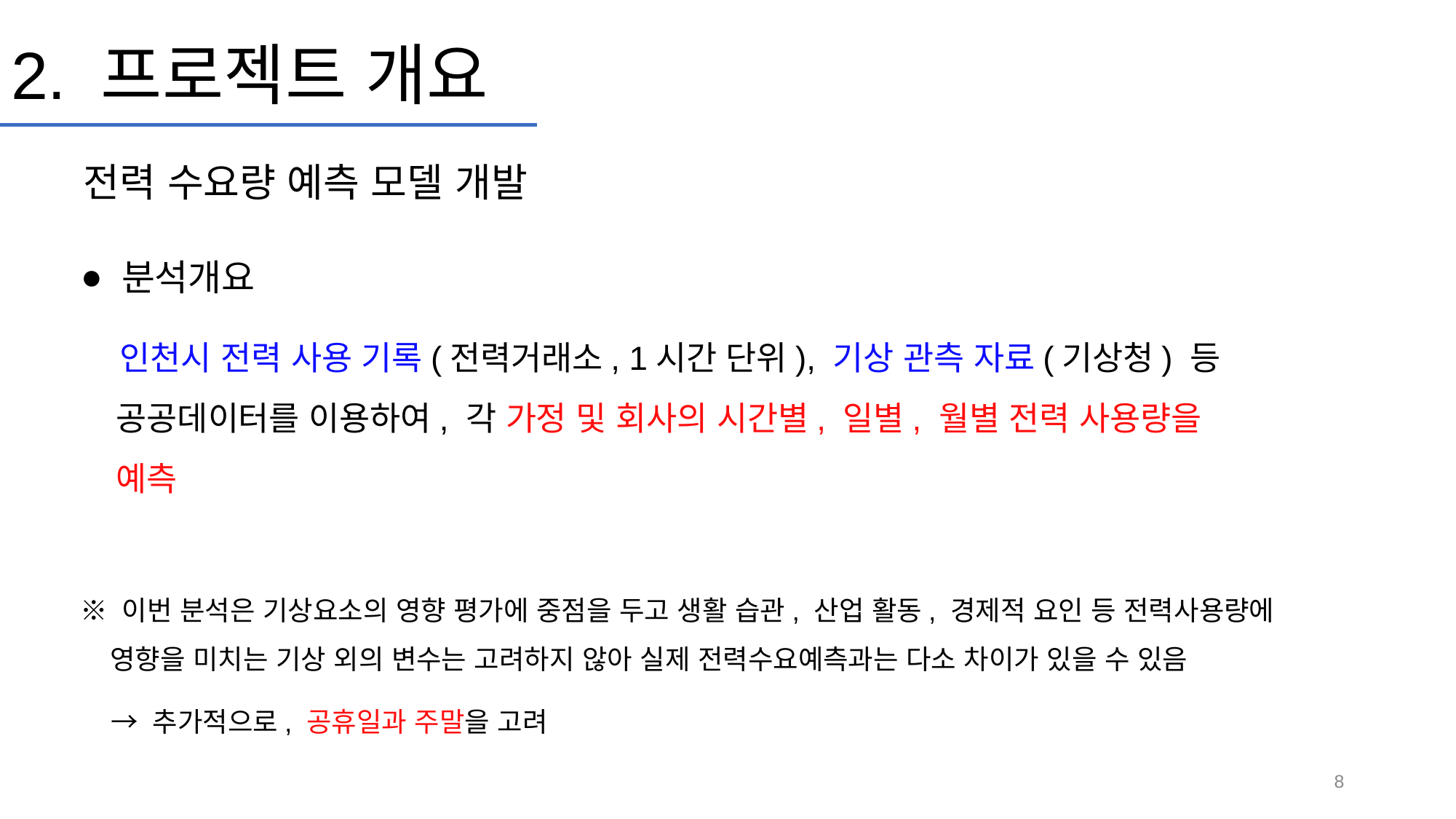

# 2. 프로젝트 개요
전력 수요량 예측 모델 개발
분석개요

   인천시 전력 사용 기록(전력거래소, 1시간 단위), 기상 관측 자료(기상청) 등
   공공데이터를 이용하여, 각 가정 및 회사의 시간별, 일별, 월별 전력 사용량을
   예측

※ 이번 분석은 기상요소의 영향 평가에 중점을 두고 생활 습관, 산업 활동, 경제적 요인 등 전력사용량에
   영향을 미치는 기상 외의 변수는 고려하지 않아 실제 전력수요예측과는 다소 차이가 있을 수 있음

    → 추가적으로, 공휴일과 주말을 고려
8